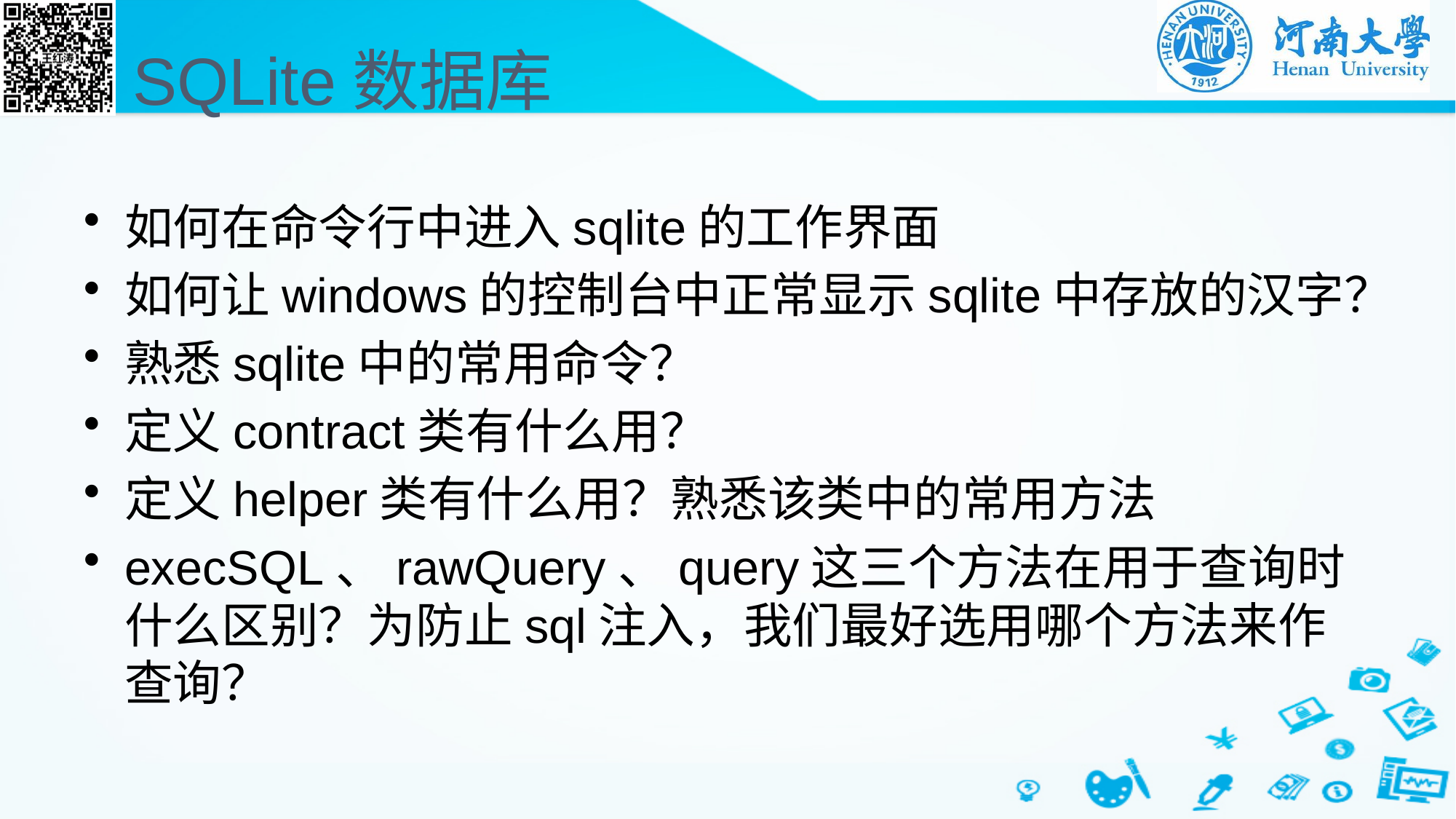

# SQLite数据库
如何在命令行中进入sqlite的工作界面
如何让windows的控制台中正常显示sqlite中存放的汉字？
熟悉sqlite中的常用命令？
定义contract类有什么用？
定义helper类有什么用？熟悉该类中的常用方法
execSQL、rawQuery、query这三个方法在用于查询时什么区别？为防止sql注入，我们最好选用哪个方法来作查询？